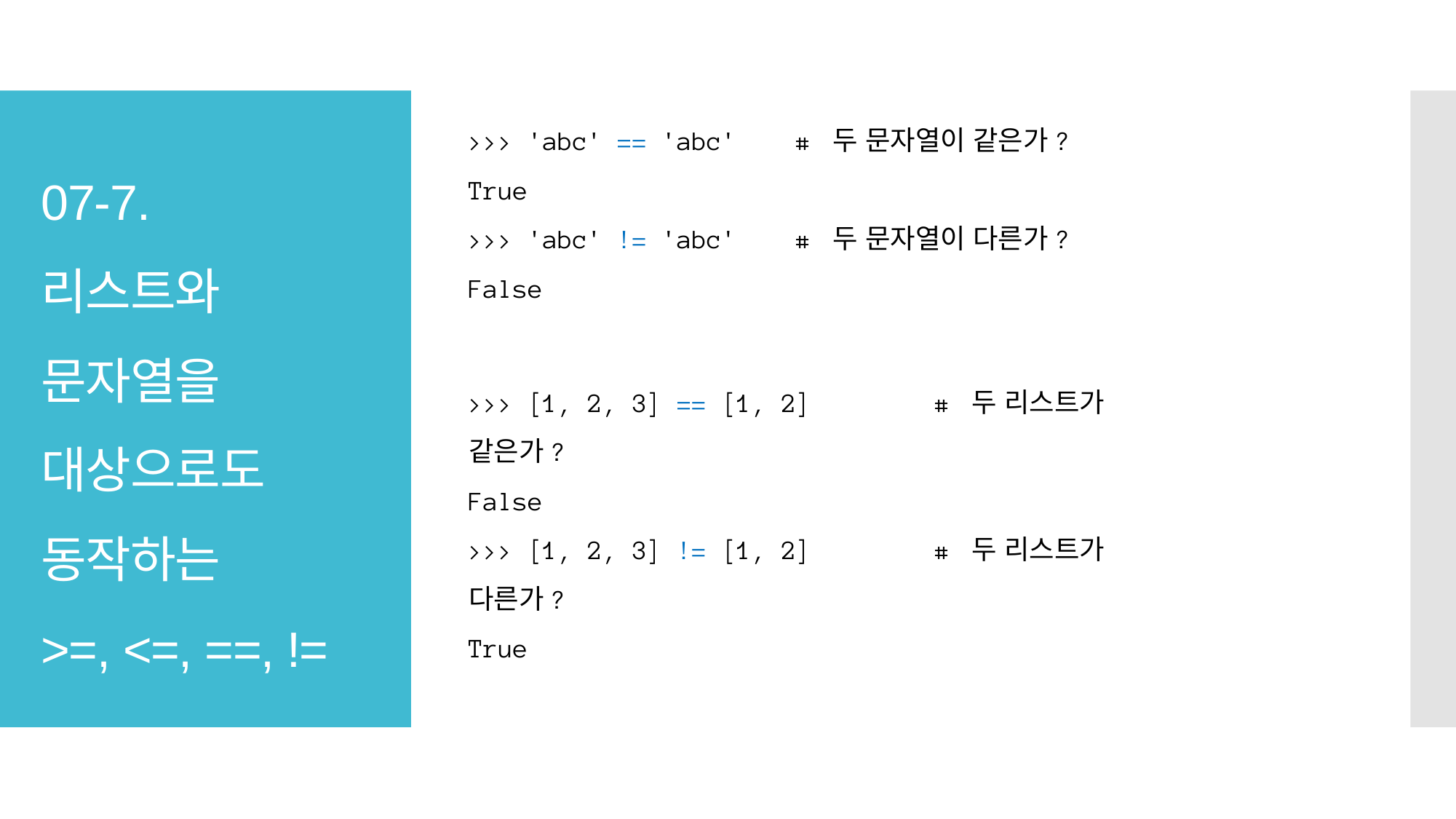

>>> 'abc' == 'abc' 	# 두 문자열이 같은가?
True
>>> 'abc' != 'abc' 	# 두 문자열이 다른가?
False
# 07-7. 리스트와 문자열을 대상으로도 동작하는 >=, <=, ==, !=
>>> [1, 2, 3] == [1, 2] 	  # 두 리스트가 같은가?
False
>>> [1, 2, 3] != [1, 2] 	  # 두 리스트가 다른가?
True